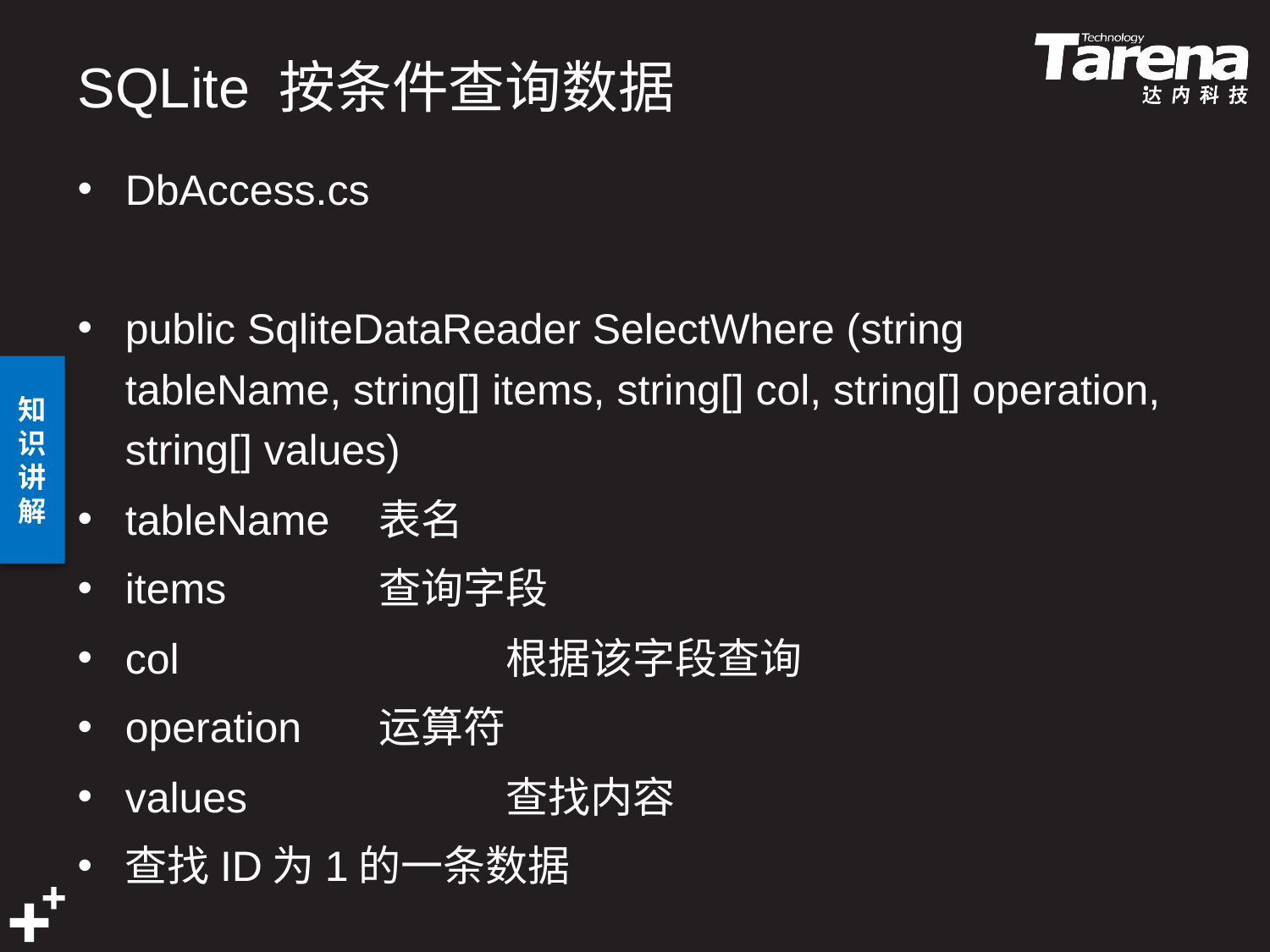

# SQLite 按条件查询数据
DbAccess.cs

public SqliteDataReader SelectWhere (string tableName, string[] items, string[] col, string[] operation, string[] values)
tableName 	表名
items 		查询字段
col 			根据该字段查询
operation 	运算符
values 		查找内容
查找ID为1的一条数据